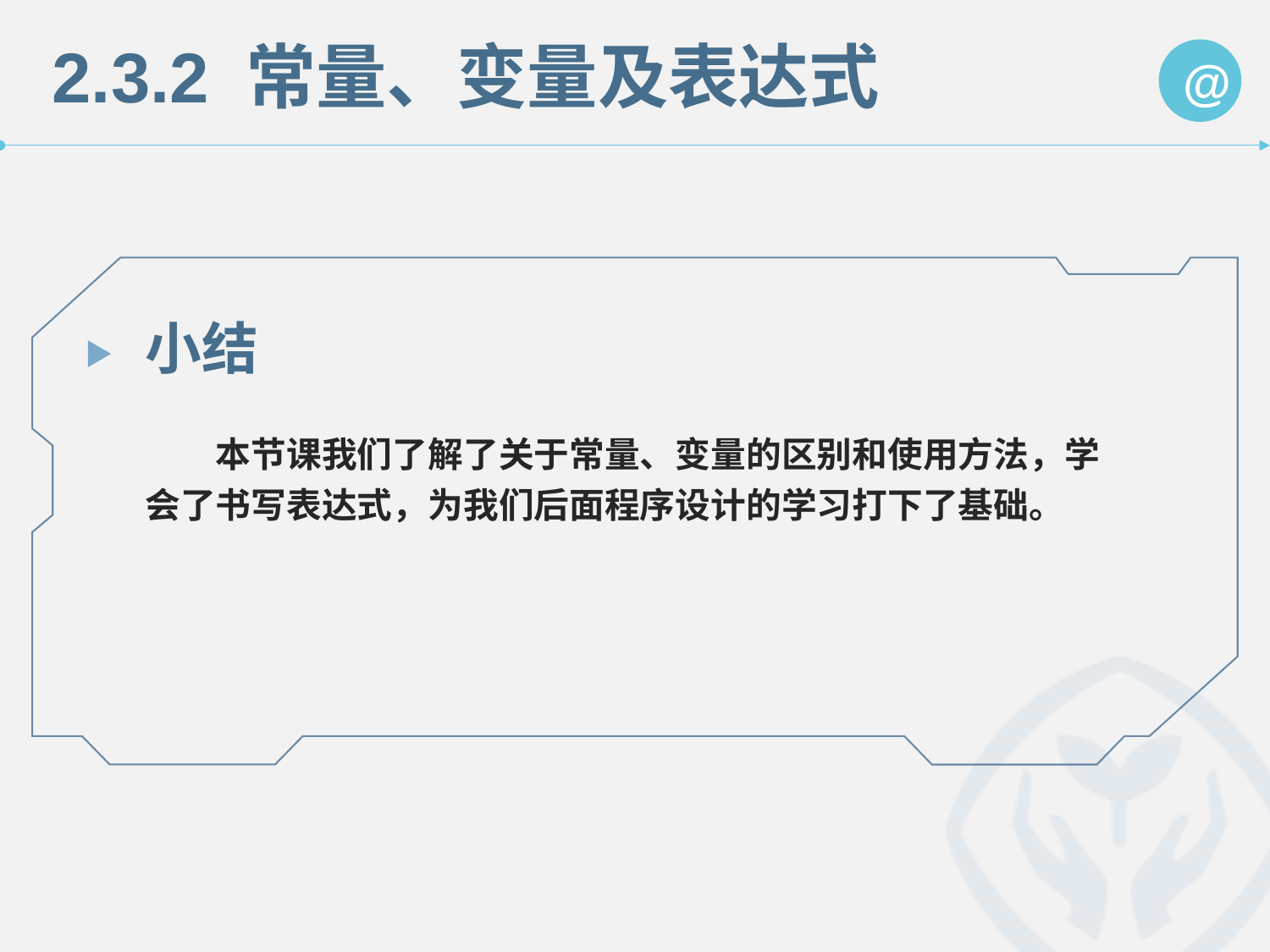

小结

　　本节课我们了解了关于常量、变量的区别和使用方法，学会了书写表达式，为我们后面程序设计的学习打下了基础。